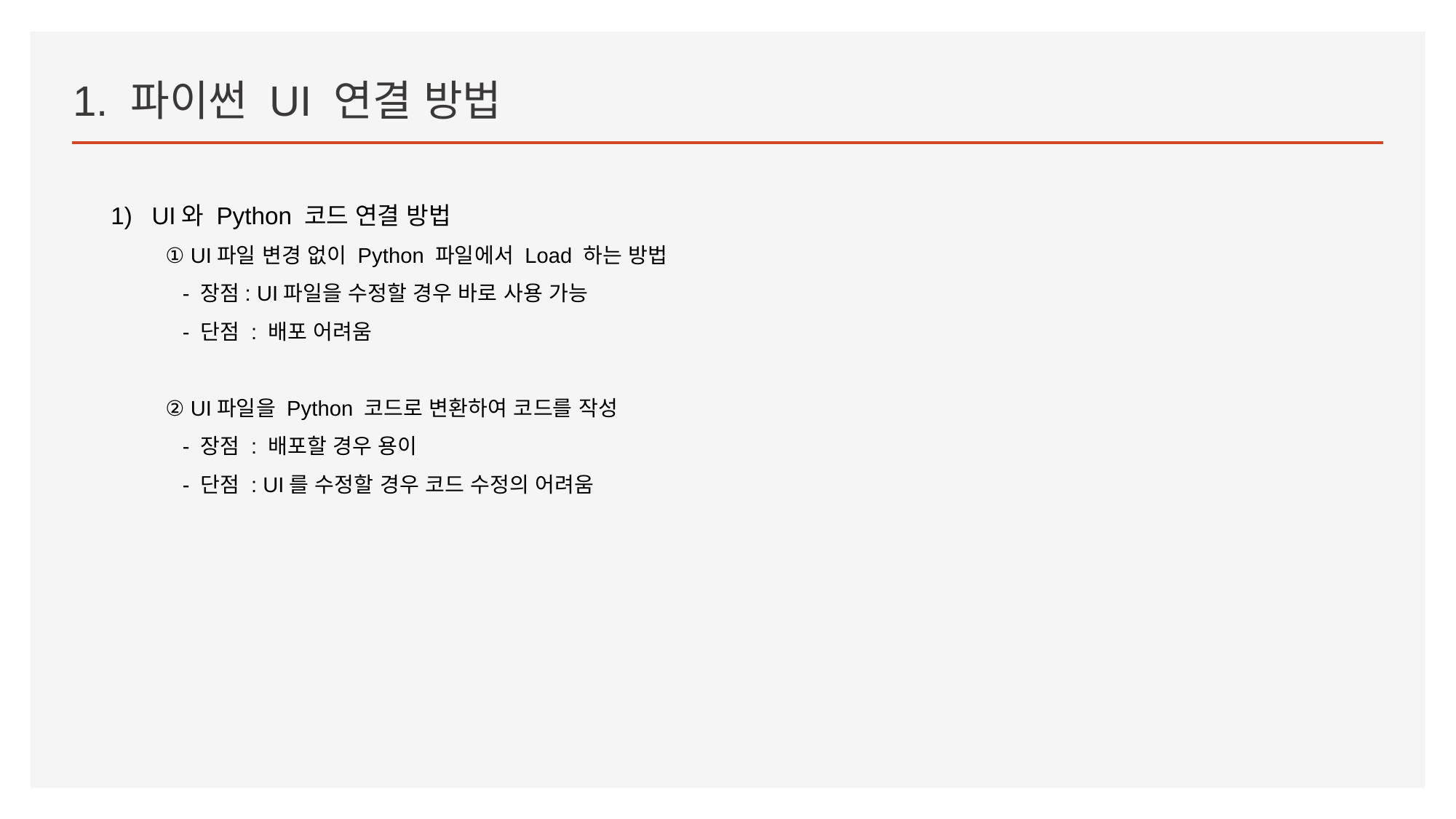

# 1. 파이썬 UI 연결 방법
UI와 Python 코드 연결 방법
① UI파일 변경 없이 Python 파일에서 Load 하는 방법
  - 장점: UI파일을 수정할 경우 바로 사용 가능
  - 단점 : 배포 어려움
② UI파일을 Python 코드로 변환하여 코드를 작성
  - 장점 : 배포할 경우 용이
  - 단점 : UI를 수정할 경우 코드 수정의 어려움